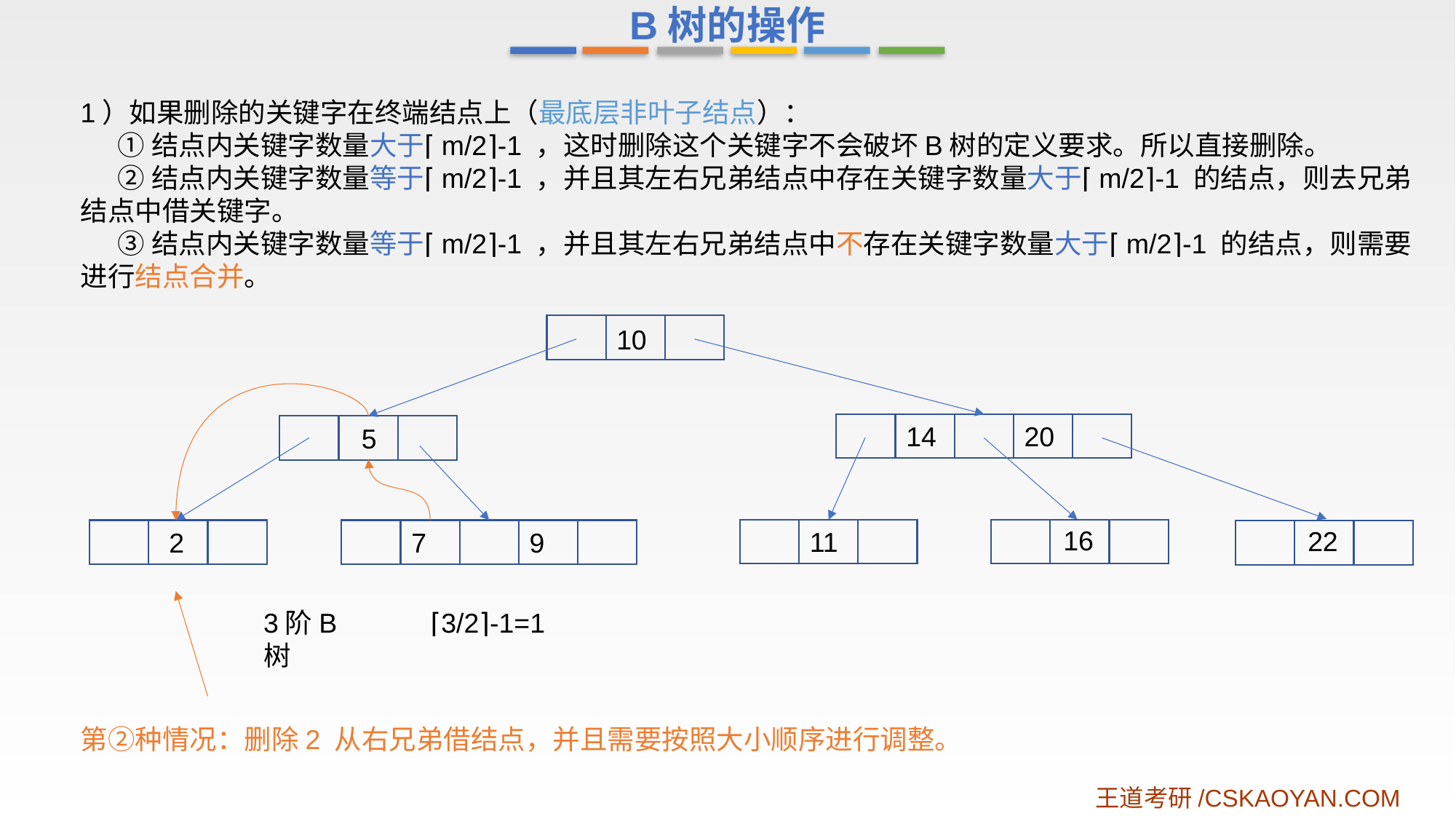

B树的操作

1）如果删除的关键字在终端结点上（最底层非叶子结点）：
      ①结点内关键字数量大于⌈m/2⌉-1 ，这时删除这个关键字不会破坏B树的定义要求。所以直接删除。
      ②结点内关键字数量等于⌈m/2⌉-1 ，并且其左右兄弟结点中存在关键字数量大于⌈m/2⌉-1 的结点，则去兄弟结点中借关键字。
      ③结点内关键字数量等于⌈m/2⌉-1 ，并且其左右兄弟结点中不存在关键字数量大于⌈m/2⌉-1 的结点，则需要进行结点合并。

10

14

20

5

16
22

11

2

7

9

3阶B树
⌈3/2⌉-1=1
第②种情况：删除2 从右兄弟借结点，并且需要按照大小顺序进行调整。
王道考研/CSKAOYAN.COM